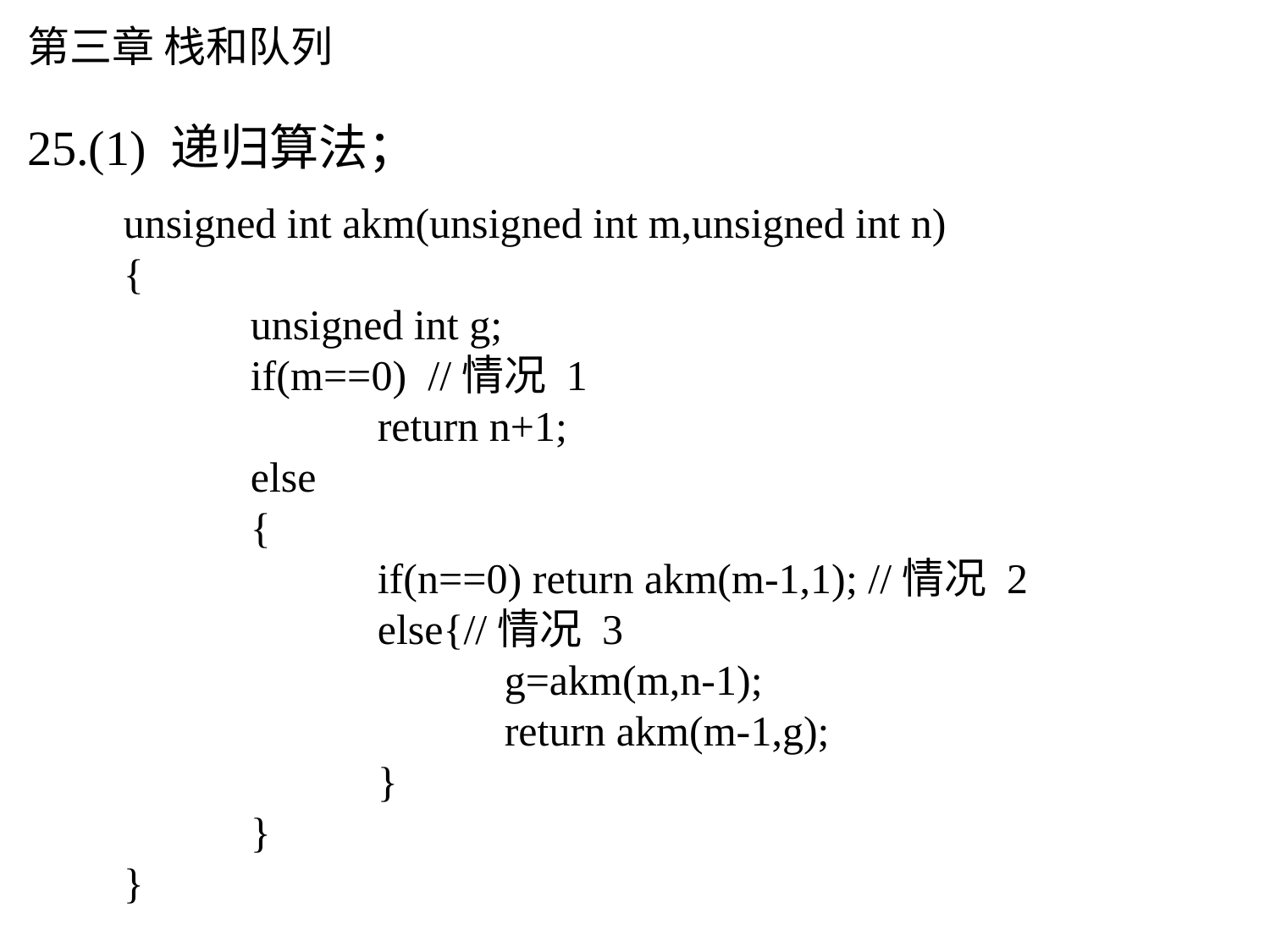

# 第三章 栈和队列
25.(1) 递归算法；
unsigned int akm(unsigned int m,unsigned int n)
{
	unsigned int g;
	if(m==0)  //情况 1
		return n+1;
	else
	{
		if(n==0) return akm(m-1,1); //情况 2
		else{//情况 3
			g=akm(m,n-1);
			return akm(m-1,g);
		}
	}
}